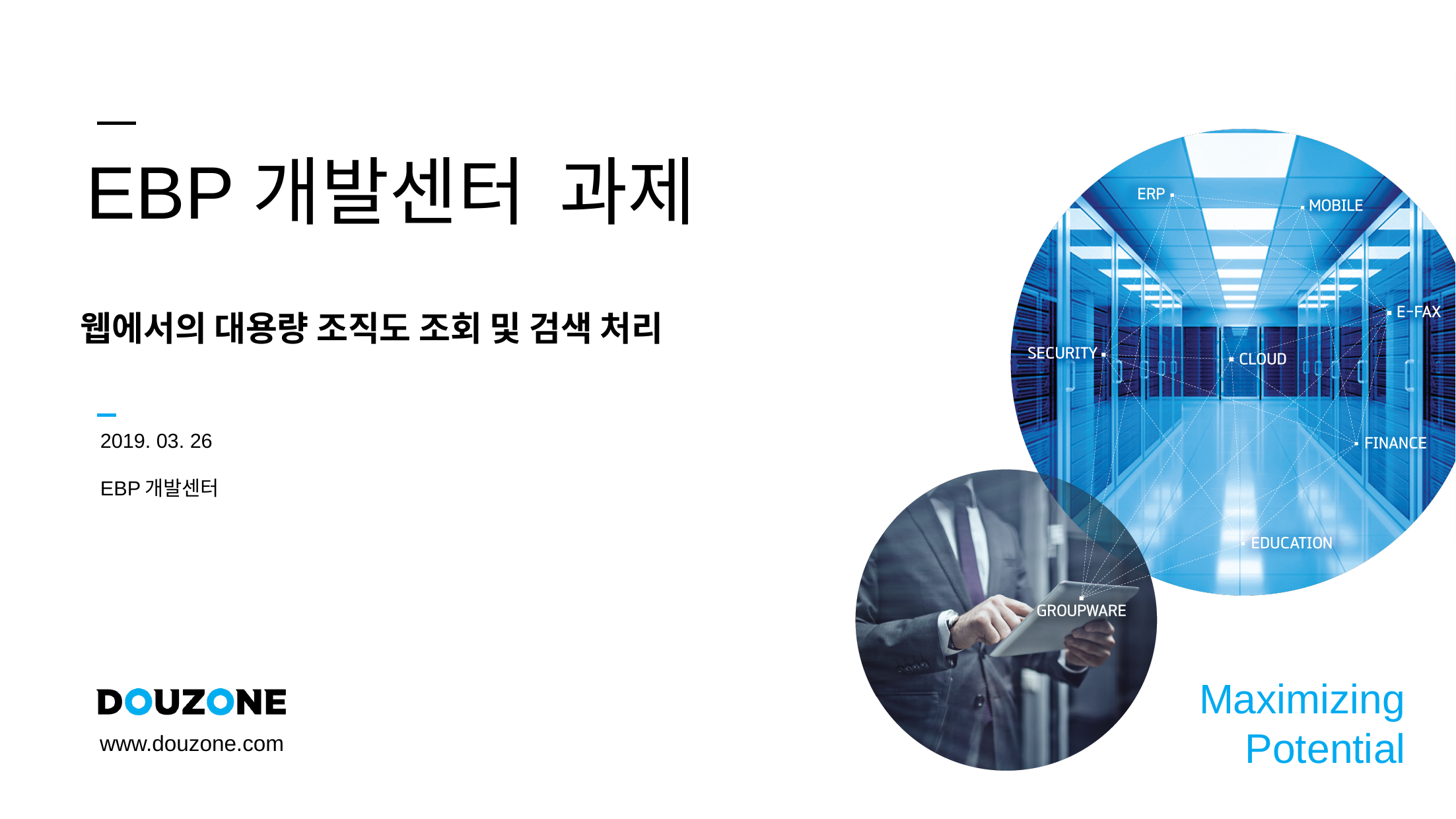

EBP개발센터  과제
웹에서의 대용량 조직도 조회 및 검색 처리
2019. 03. 26
EBP개발센터